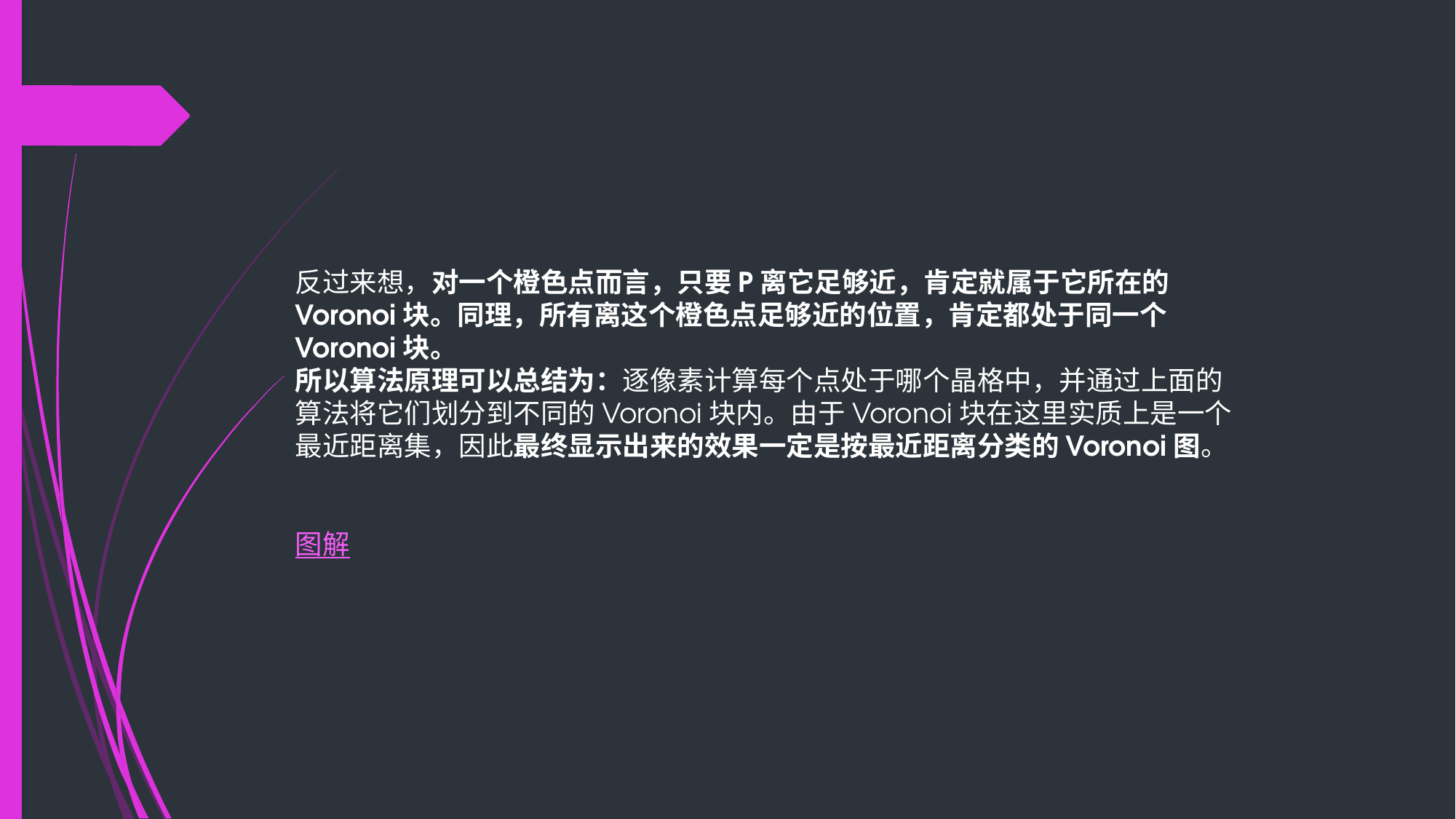

反过来想，对一个橙色点而言，只要P离它足够近，肯定就属于它所在的Voronoi块。同理，所有离这个橙色点足够近的位置，肯定都处于同一个Voronoi块。
所以算法原理可以总结为：逐像素计算每个点处于哪个晶格中，并通过上面的算法将它们划分到不同的Voronoi块内。由于Voronoi块在这里实质上是一个最近距离集，因此最终显示出来的效果一定是按最近距离分类的Voronoi图。

图解